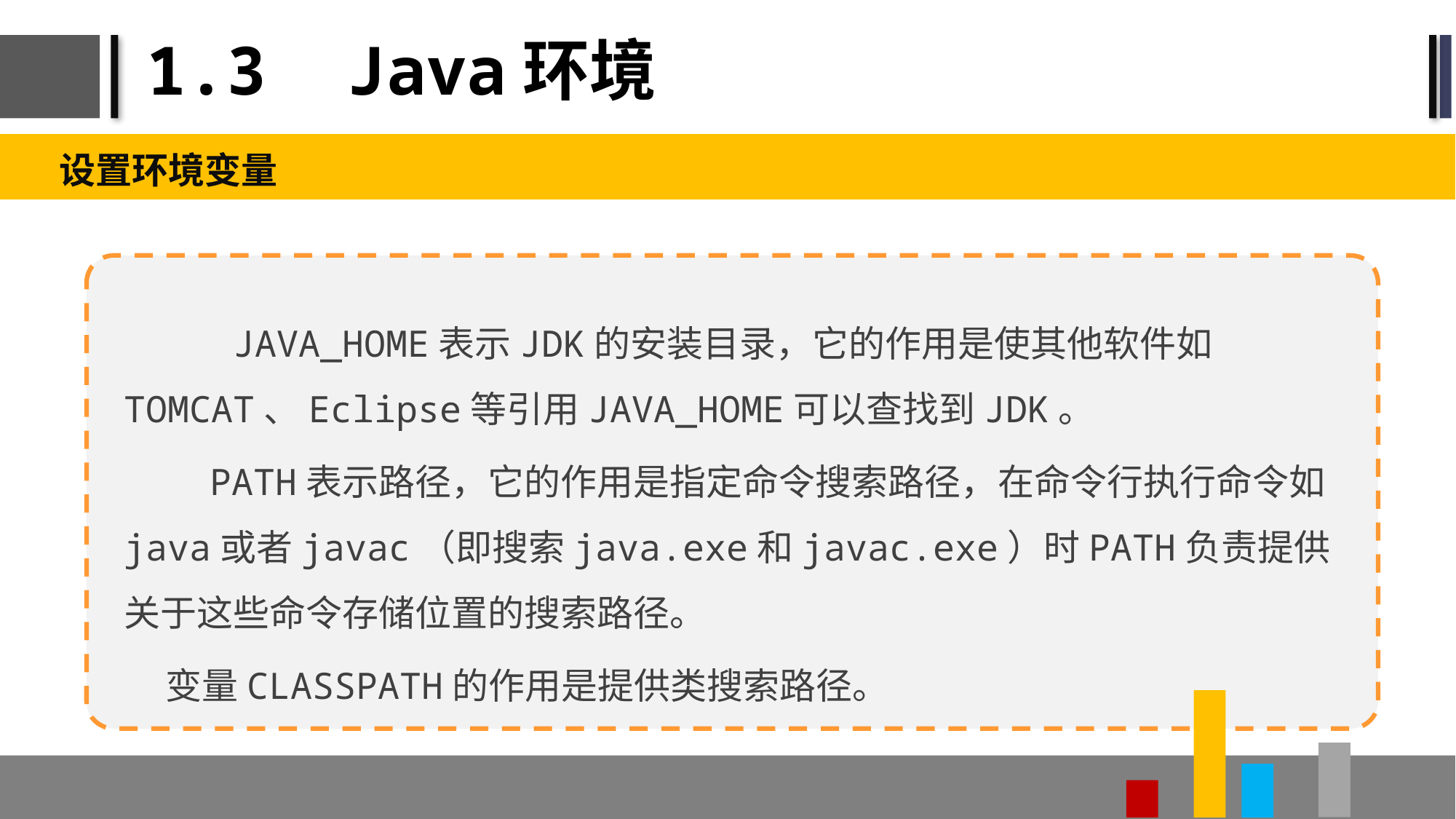

# 1.3  Java环境
设置环境变量

     JAVA_HOME表示JDK的安装目录，它的作用是使其他软件如TOMCAT、Eclipse等引用JAVA_HOME可以查找到JDK。
PATH表示路径，它的作用是指定命令搜索路径，在命令行执行命令如java或者javac（即搜索java.exe和javac.exe）时PATH负责提供关于这些命令存储位置的搜索路径。
    变量CLASSPATH的作用是提供类搜索路径。